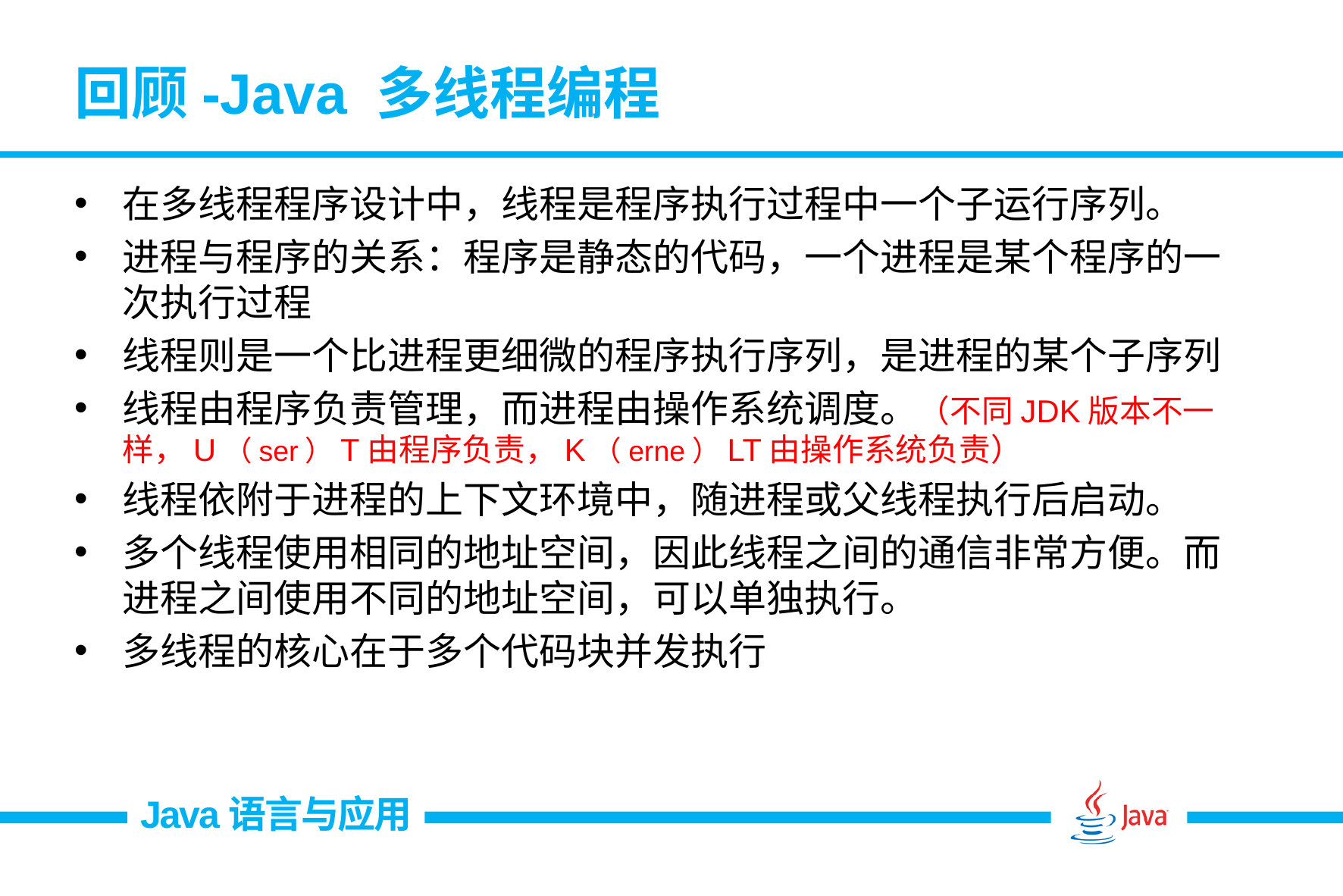

# 回顾-Java 多线程编程
在多线程程序设计中，线程是程序执行过程中一个子运行序列。
进程与程序的关系：程序是静态的代码，一个进程是某个程序的一次执行过程
线程则是一个比进程更细微的程序执行序列，是进程的某个子序列
线程由程序负责管理，而进程由操作系统调度。（不同JDK版本不一样，U（ser）T由程序负责，K（erne）LT由操作系统负责）
线程依附于进程的上下文环境中，随进程或父线程执行后启动。
多个线程使用相同的地址空间，因此线程之间的通信非常方便。而进程之间使用不同的地址空间，可以单独执行。
多线程的核心在于多个代码块并发执行